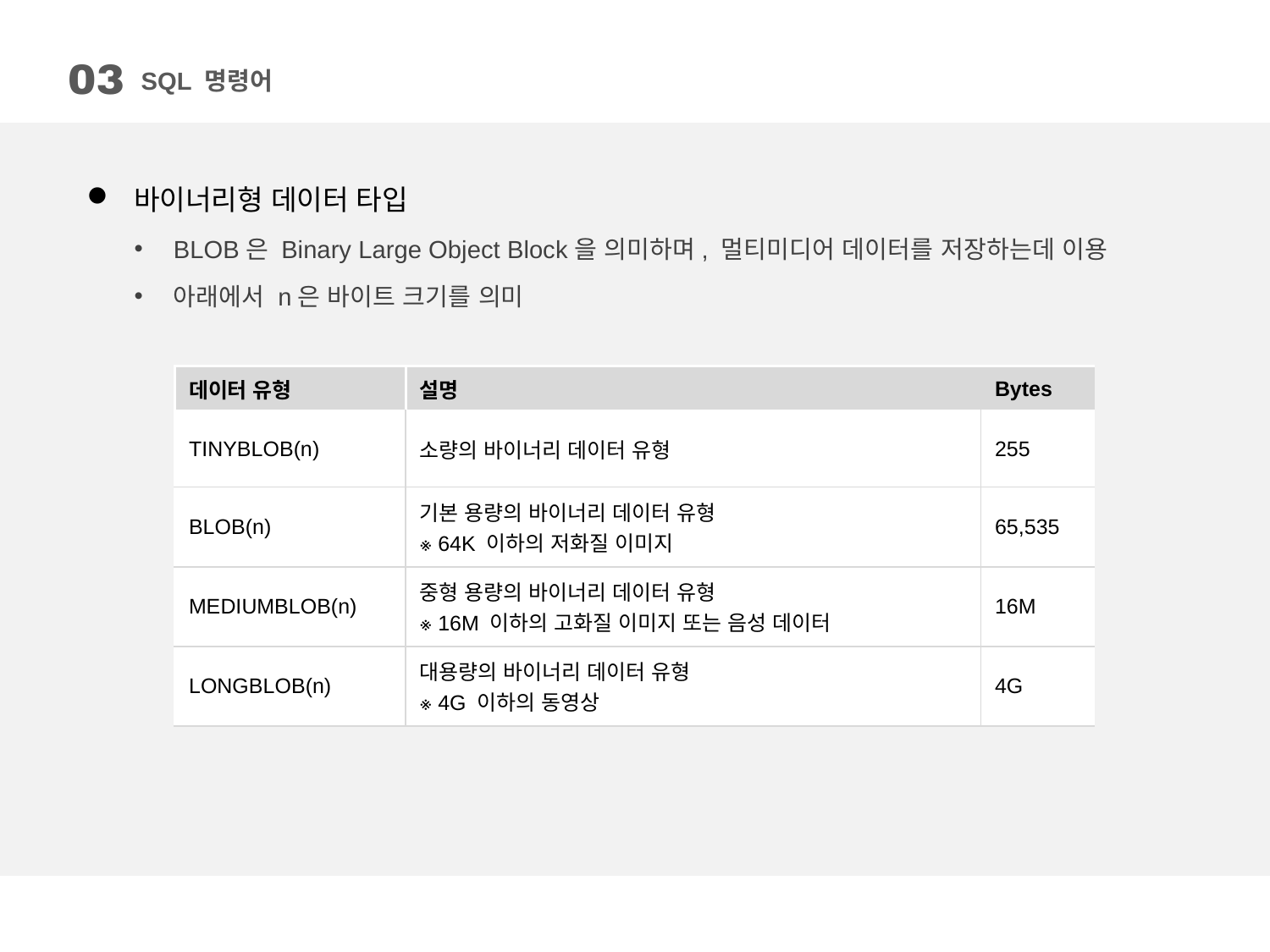

03
SQL 명령어
바이너리형 데이터 타입
BLOB은 Binary Large Object Block을 의미하며, 멀티미디어 데이터를 저장하는데 이용
아래에서 n은 바이트 크기를 의미
| 데이터 유형 | 설명 | Bytes |
| --- | --- | --- |
| TINYBLOB(n) | 소량의 바이너리 데이터 유형 | 255 |
| BLOB(n) | 기본 용량의 바이너리 데이터 유형 ※ 64K 이하의 저화질 이미지 | 65,535 |
| MEDIUMBLOB(n) | 중형 용량의 바이너리 데이터 유형 ※ 16M 이하의 고화질 이미지 또는 음성 데이터 | 16M |
| LONGBLOB(n) | 대용량의 바이너리 데이터 유형 ※ 4G 이하의 동영상 | 4G |